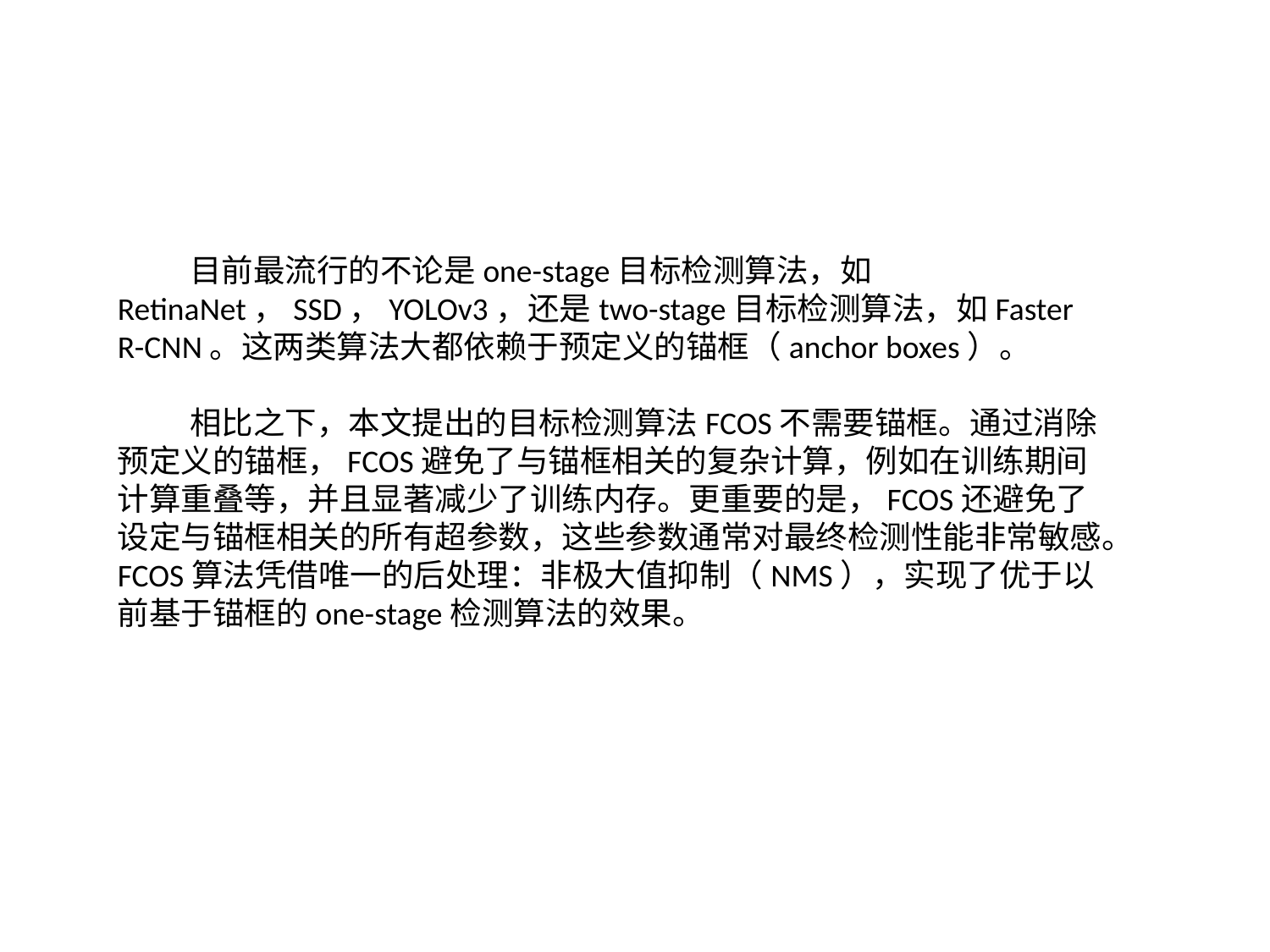

目前最流行的不论是one-stage目标检测算法，如RetinaNet，SSD，YOLOv3，还是two-stage目标检测算法，如Faster R-CNN。这两类算法大都依赖于预定义的锚框（anchor boxes）。

         相比之下，本文提出的目标检测算法FCOS不需要锚框。通过消除预定义的锚框，FCOS避免了与锚框相关的复杂计算，例如在训练期间计算重叠等，并且显著减少了训练内存。更重要的是，FCOS还避免了设定与锚框相关的所有超参数，这些参数通常对最终检测性能非常敏感。FCOS算法凭借唯一的后处理：非极大值抑制（NMS），实现了优于以前基于锚框的one-stage检测算法的效果。